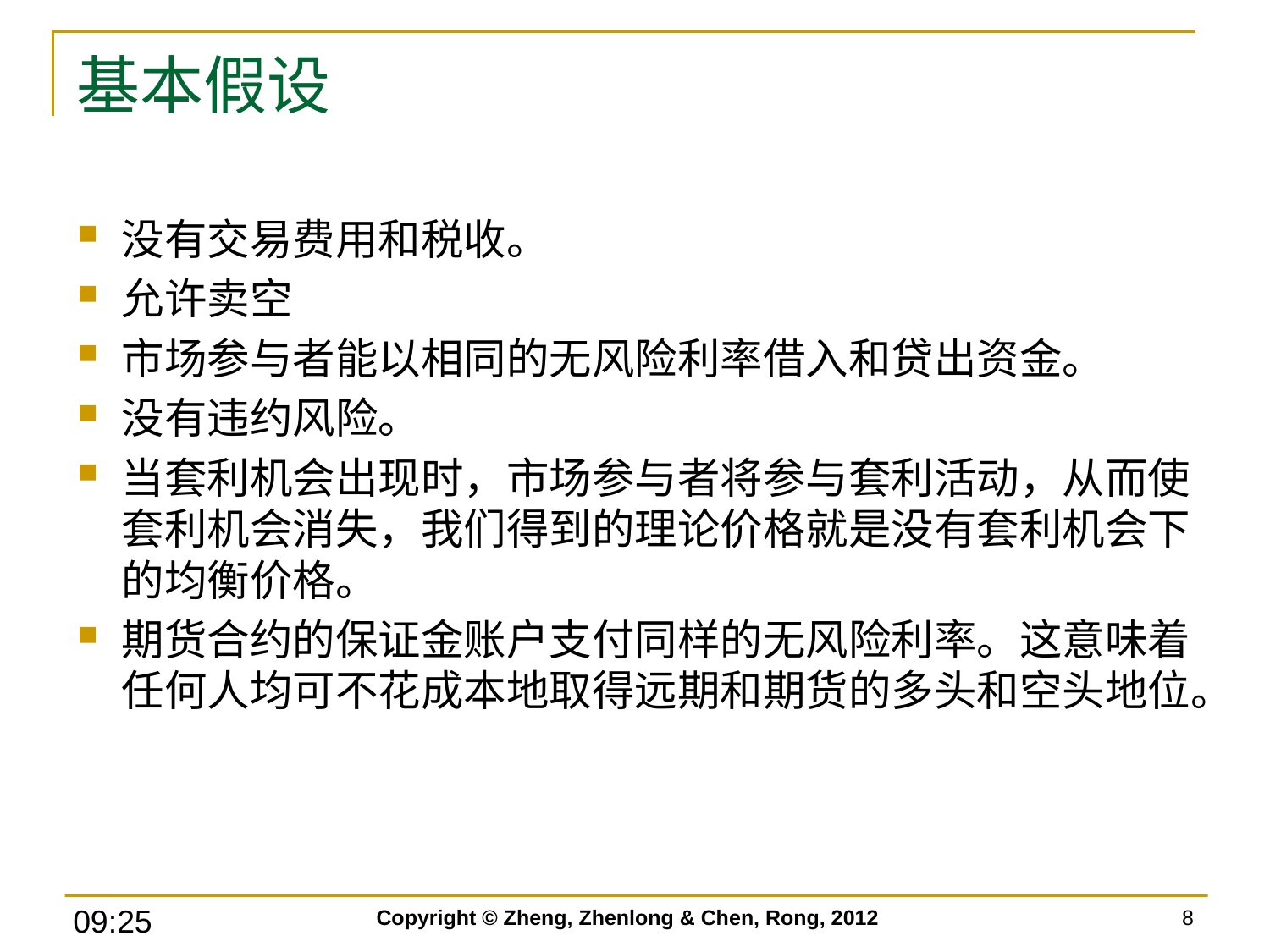

# 基本假设

没有交易费用和税收。
允许卖空
市场参与者能以相同的无风险利率借入和贷出资金。
没有违约风险。
当套利机会出现时，市场参与者将参与套利活动，从而使套利机会消失，我们得到的理论价格就是没有套利机会下的均衡价格。
期货合约的保证金账户支付同样的无风险利率。这意味着任何人均可不花成本地取得远期和期货的多头和空头地位。
Copyright © Zheng, Zhenlong & Chen, Rong, 2012
8